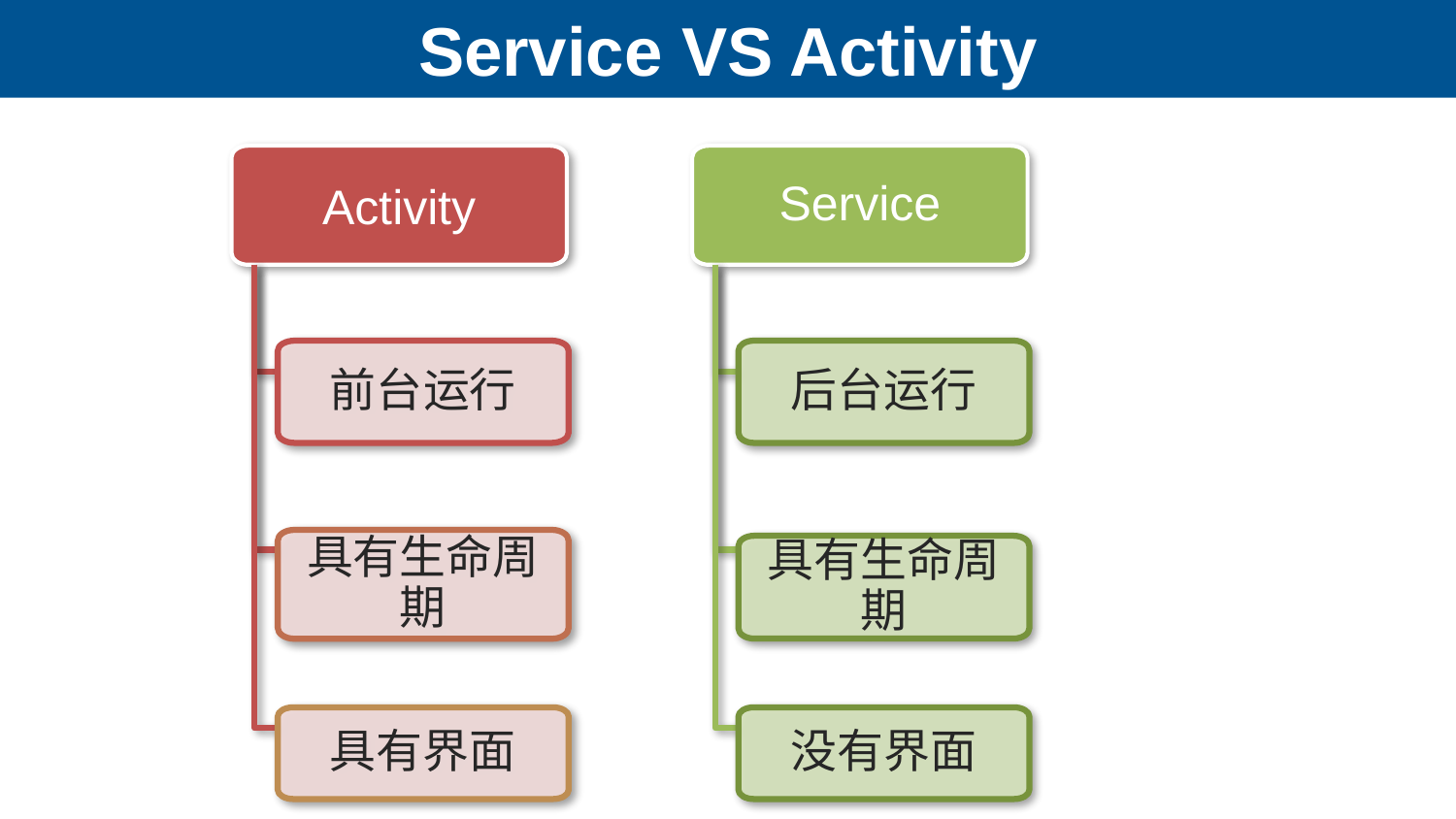

# Service VS Activity
Activity
Service

前台运行
后台运行
具有生命周期
具有生命周期
具有界面
没有界面